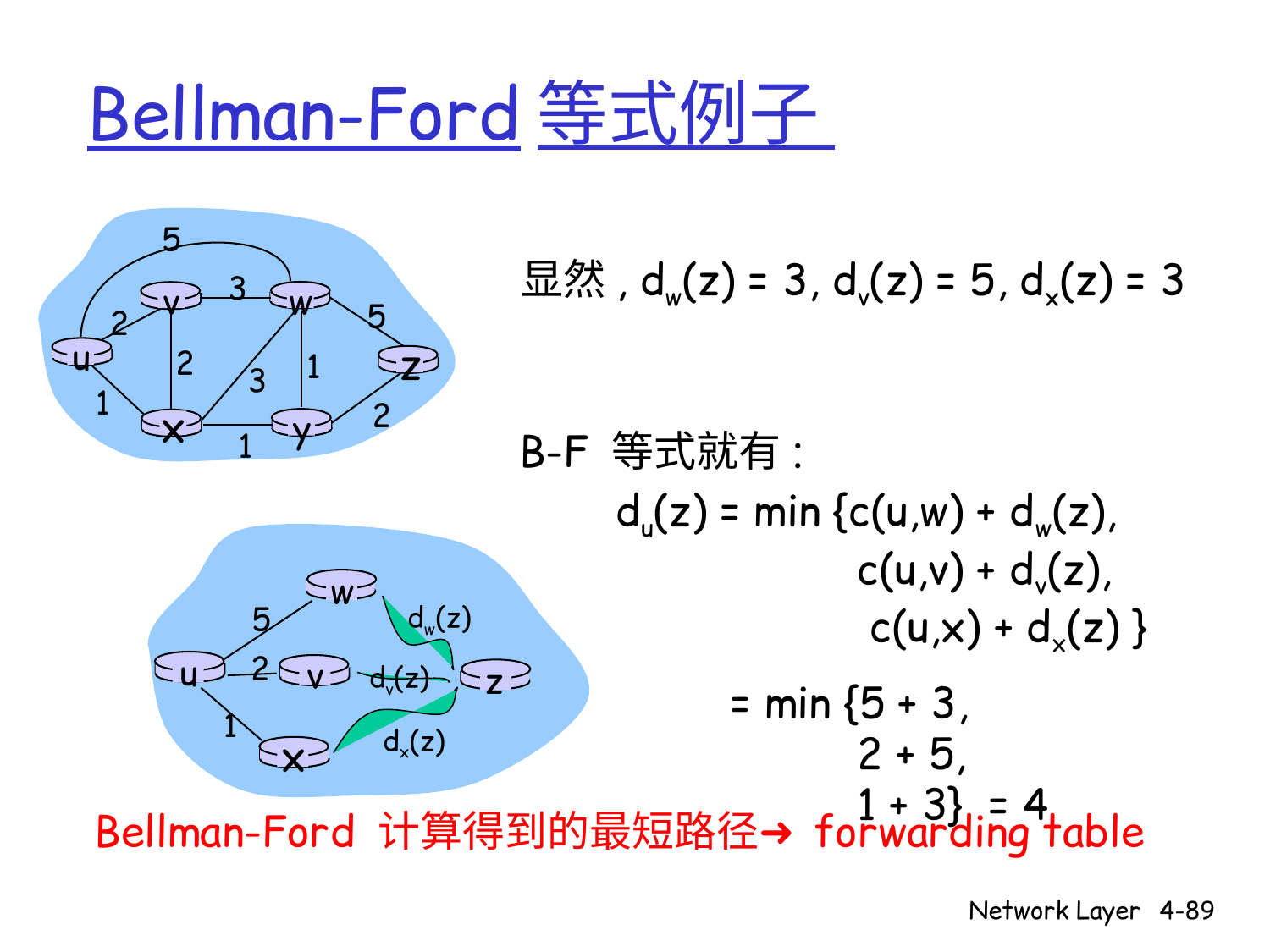

# Bellman-Ford等式例子

5

3
v

w

5

2

u

z

2

1

3

1
2
x

y

1

显然, dw(z) = 3, dv(z) = 5, dx(z) = 3
B-F 等式就有:
du(z) = min {c(u,w) + dw(z),
                   c(u,v) + dv(z),
                    c(u,x) + dx(z) }

         = min {5 + 3,
                   2 + 5,
                   1 + 3}  = 4

w

5
dw(z)

2
u

v

z

dv(z)

1
dx(z)
x

Bellman-Ford 计算得到的最短路径➜ forwarding table
Network Layer
4-89